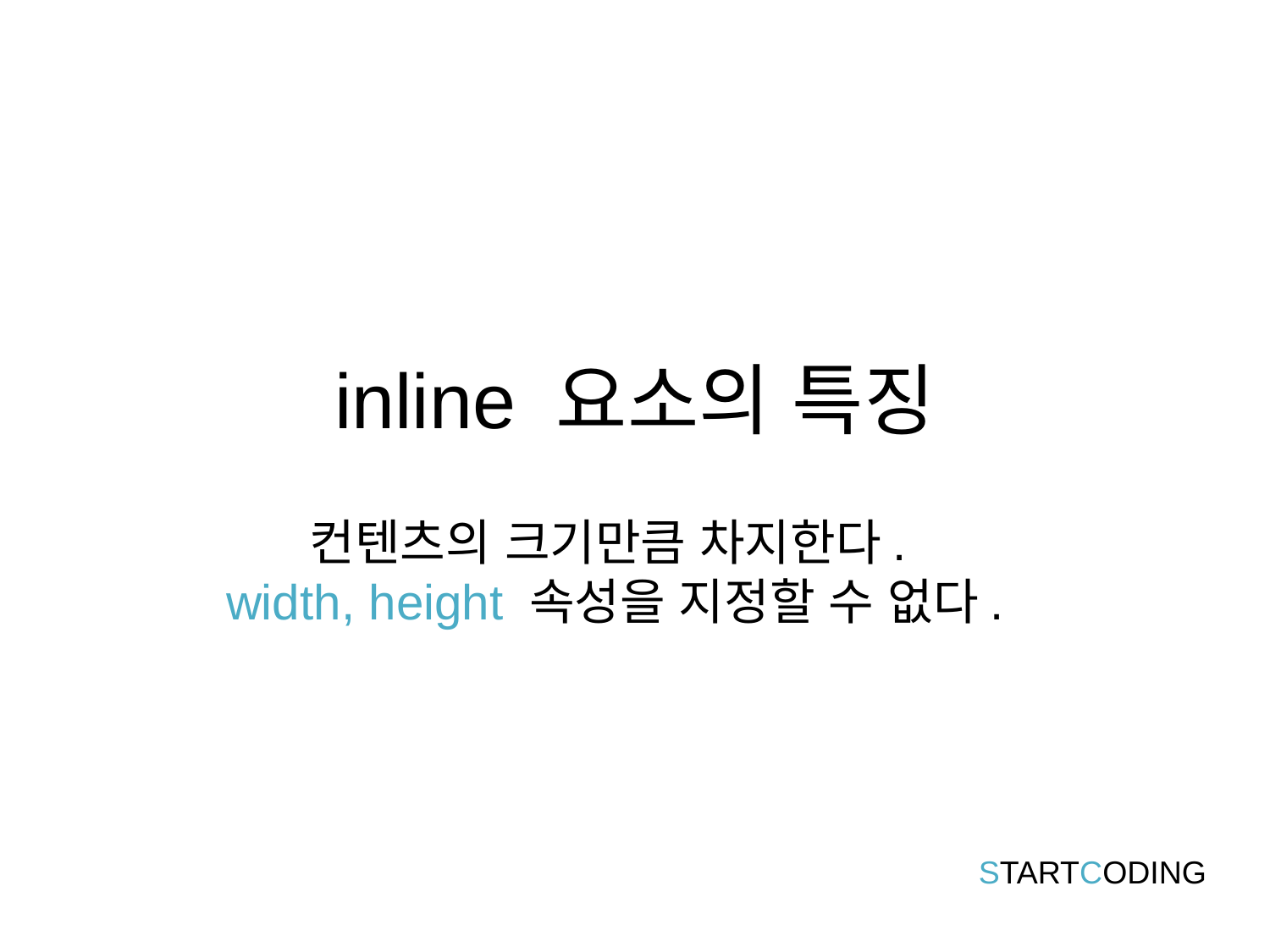

# inline 요소의 특징
컨텐츠의 크기만큼 차지한다.
width, height 속성을 지정할 수 없다.
STARTCODING